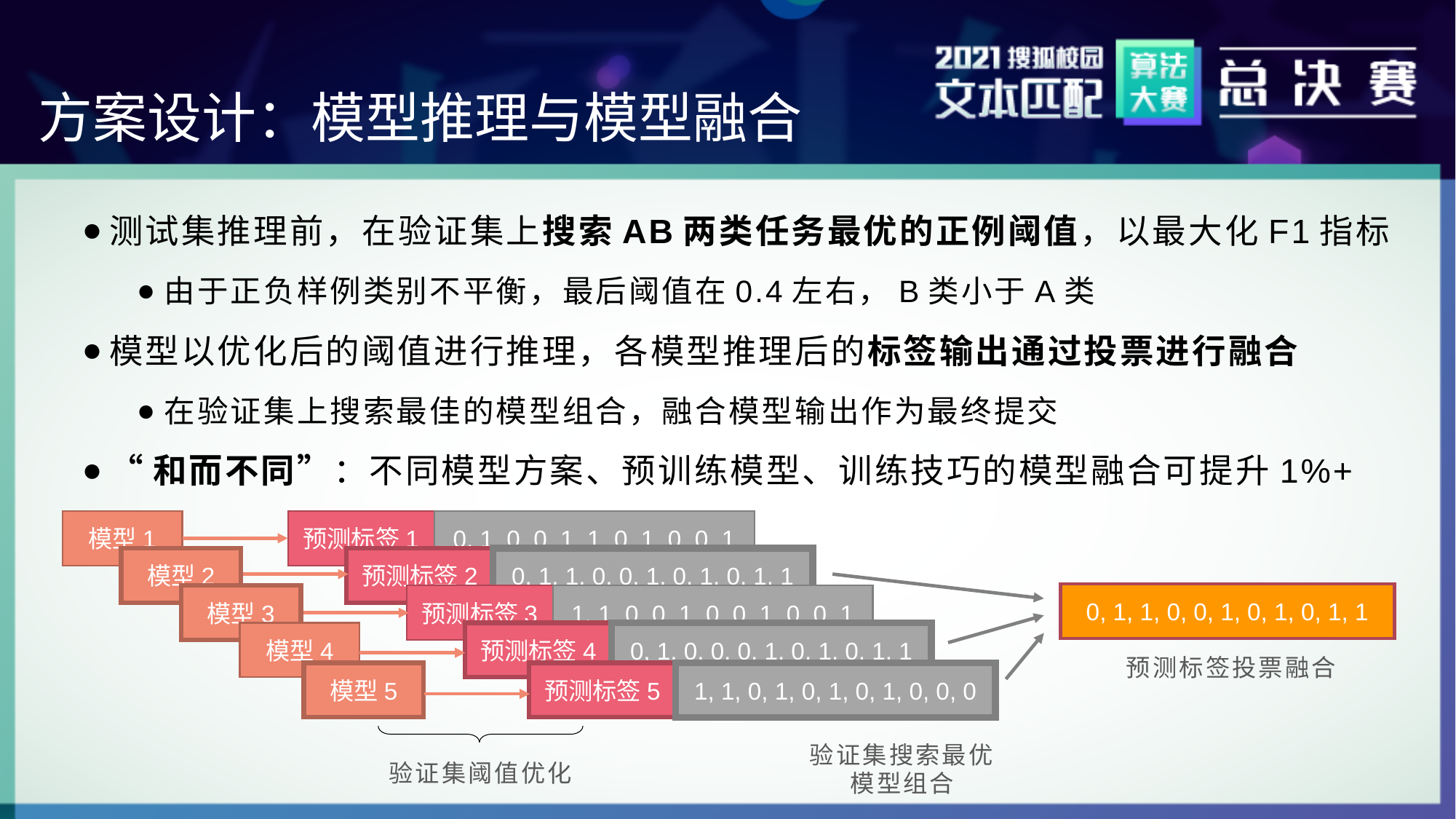

方案设计：模型推理与模型融合
测试集推理前，在验证集上搜索AB两类任务最优的正例阈值，以最大化F1指标
由于正负样例类别不平衡，最后阈值在0.4左右，B类小于A类
模型以优化后的阈值进行推理，各模型推理后的标签输出通过投票进行融合
在验证集上搜索最佳的模型组合，融合模型输出作为最终提交
“和而不同”：不同模型方案、预训练模型、训练技巧的模型融合可提升1%+

模型1
0, 1, 0, 0, 1, 1, 0, 1, 0, 0, 1
预测标签1
模型2
0, 1, 1, 0, 0, 1, 0, 1, 0, 1, 1
预测标签2
0, 1, 1, 0, 0, 1, 0, 1, 0, 1, 1
模型3
1, 1, 0, 0, 1, 0, 0, 1, 0, 0, 1
预测标签3
模型4
0, 1, 0, 0, 0, 1, 0, 1, 0, 1, 1
预测标签4

预测标签投票融合
模型5
1, 1, 0, 1, 0, 1, 0, 1, 0, 0, 0
预测标签5
验证集搜索最优模型组合
验证集阈值优化